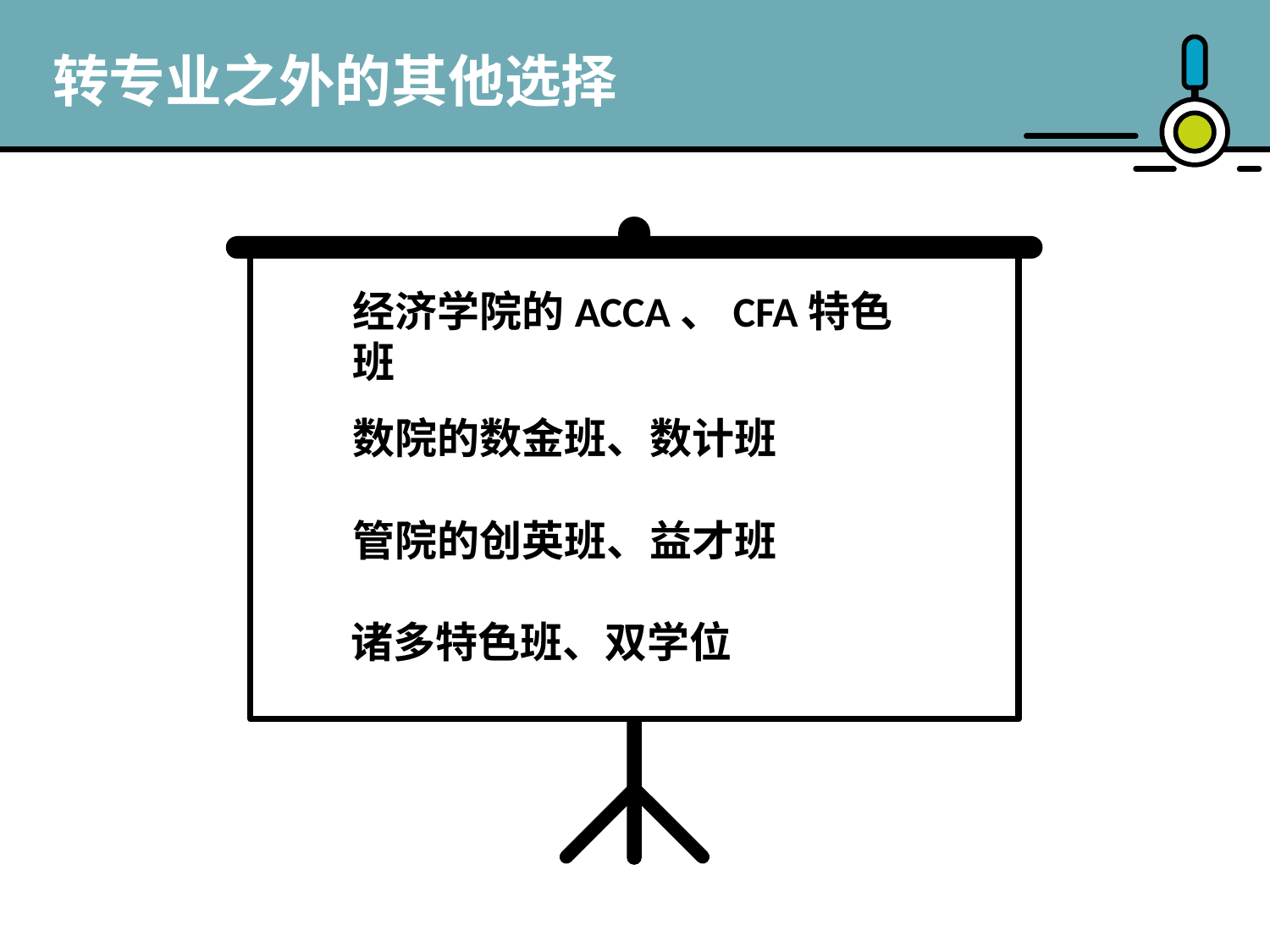

转专业之外的其他选择

经济学院的ACCA、CFA特色班
数院的数金班、数计班
管院的创英班、益才班
诸多特色班、双学位